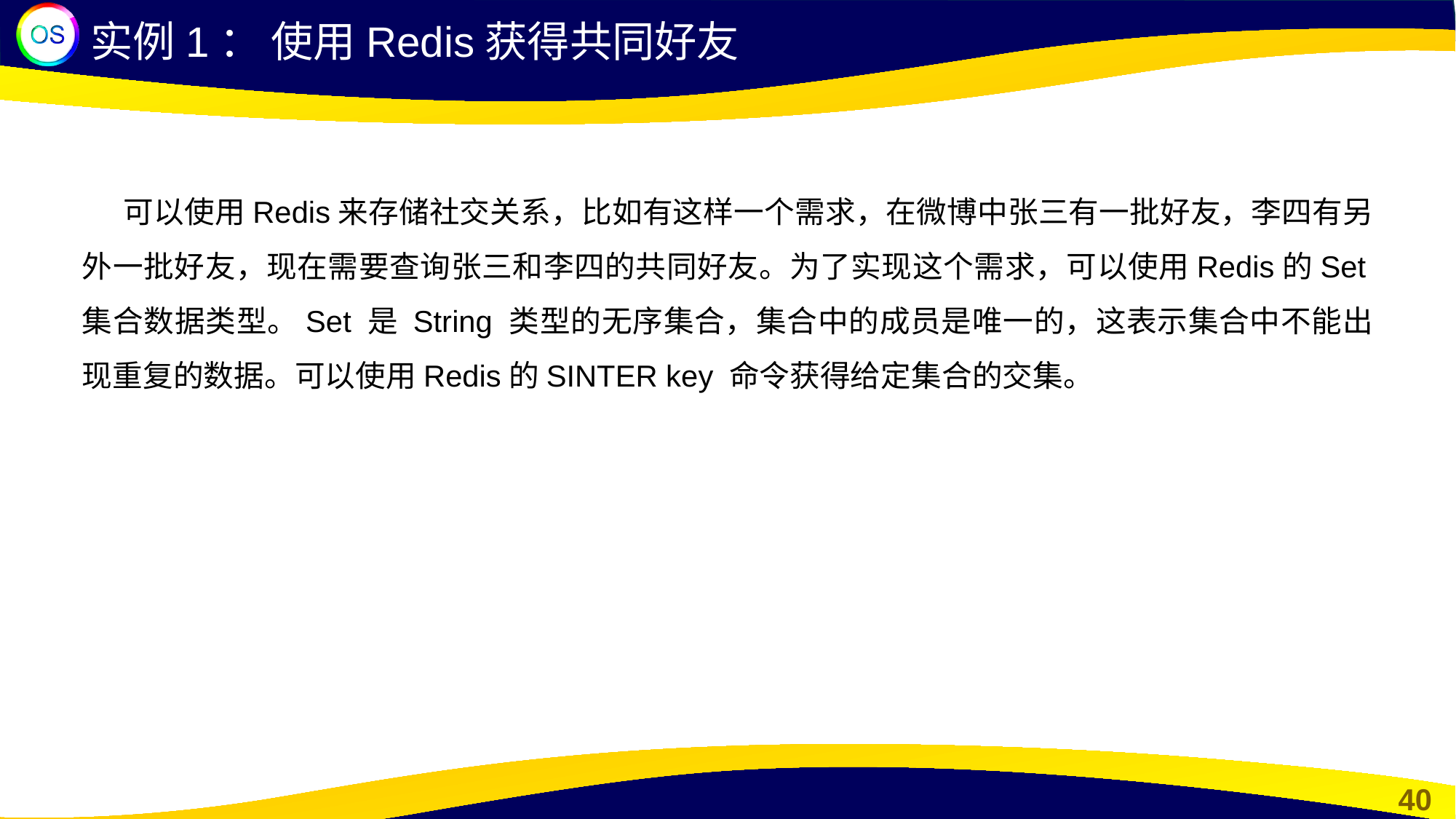

实例1： 使用Redis获得共同好友
     可以使用Redis来存储社交关系，比如有这样一个需求，在微博中张三有一批好友，李四有另外一批好友，现在需要查询张三和李四的共同好友。为了实现这个需求，可以使用Redis的Set集合数据类型。Set 是 String 类型的无序集合，集合中的成员是唯一的，这表示集合中不能出现重复的数据。可以使用Redis的SINTER key 命令获得给定集合的交集。